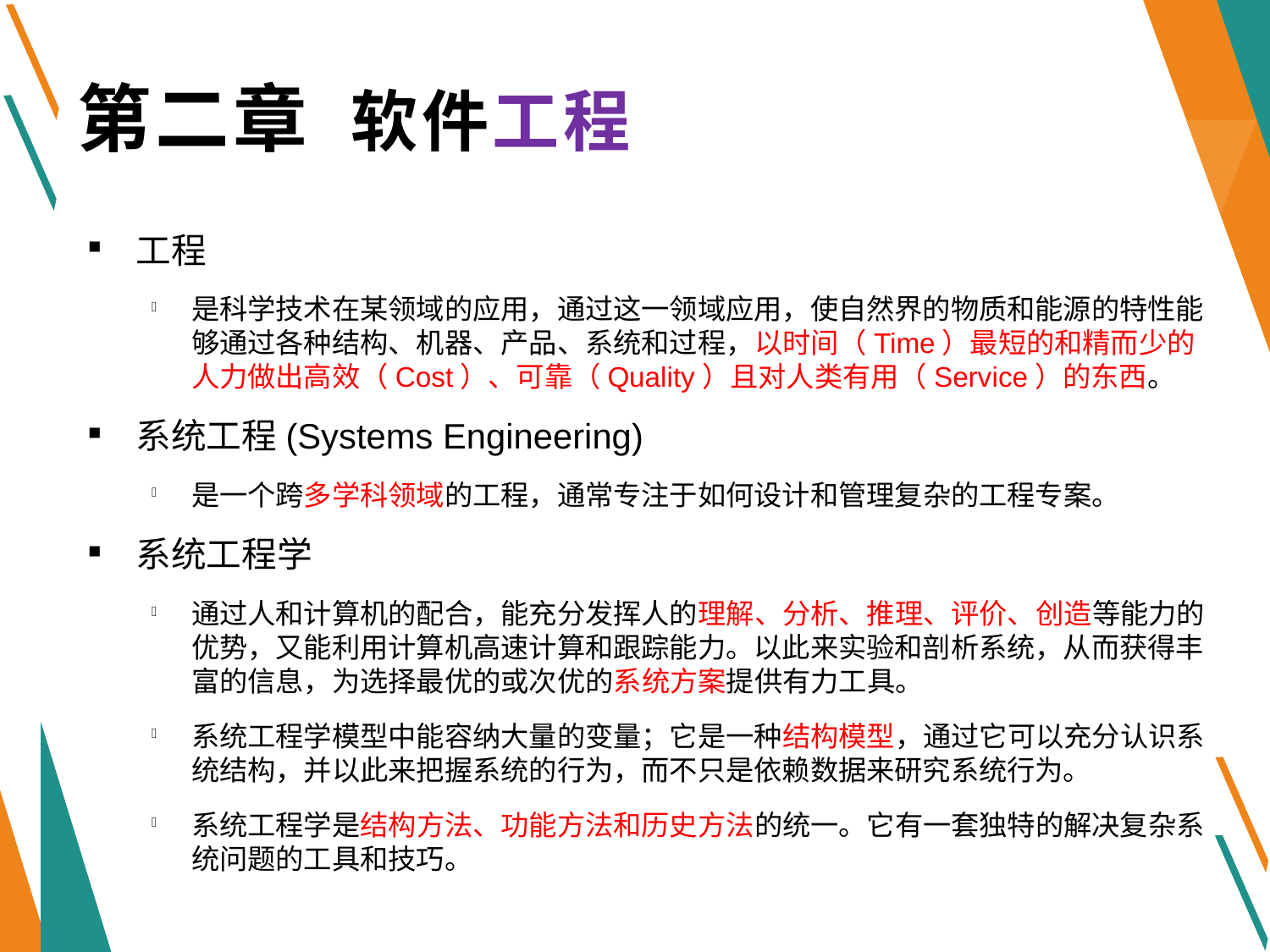

# 第二章  软件工程
工程
是科学技术在某领域的应用，通过这一领域应用，使自然界的物质和能源的特性能够通过各种结构、机器、产品、系统和过程，以时间（Time）最短的和精而少的人力做出高效（Cost）、可靠（Quality）且对人类有用（Service）的东西。
系统工程(Systems Engineering)
是一个跨多学科领域的工程，通常专注于如何设计和管理复杂的工程专案。
系统工程学
通过人和计算机的配合，能充分发挥人的理解、分析、推理、评价、创造等能力的优势，又能利用计算机高速计算和跟踪能力。以此来实验和剖析系统，从而获得丰富的信息，为选择最优的或次优的系统方案提供有力工具。
系统工程学模型中能容纳大量的变量；它是一种结构模型，通过它可以充分认识系统结构，并以此来把握系统的行为，而不只是依赖数据来研究系统行为。
系统工程学是结构方法、功能方法和历史方法的统一。它有一套独特的解决复杂系统问题的工具和技巧。